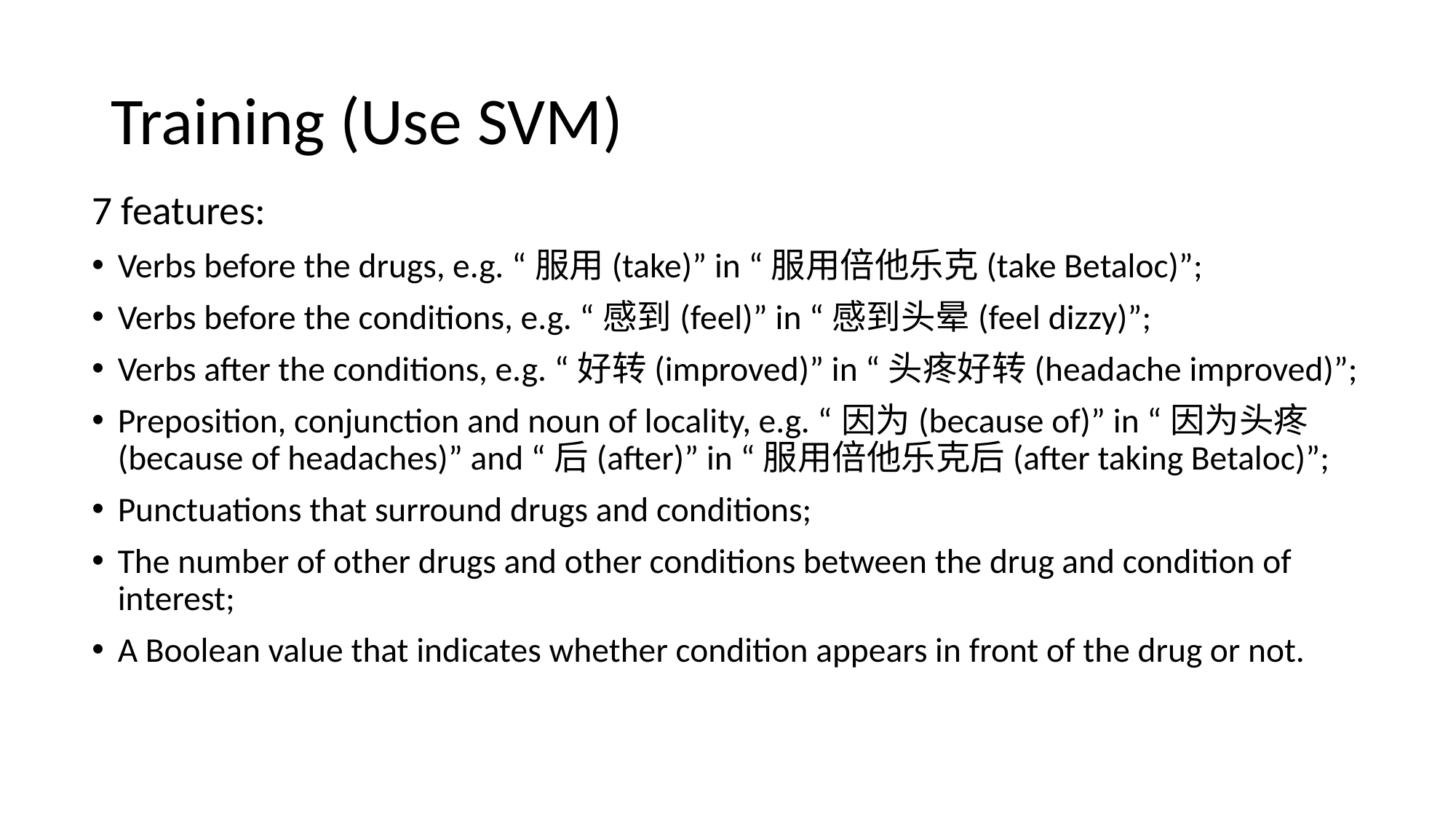

# Training (Use SVM)
7 features:
Verbs before the drugs, e.g. “服用(take)” in “服用倍他乐克(take Betaloc)”;
Verbs before the conditions, e.g. “感到(feel)” in “感到头晕(feel dizzy)”;
Verbs after the conditions, e.g. “好转(improved)” in “头疼好转(headache improved)”;
Preposition, conjunction and noun of locality, e.g. “因为(because of)” in “因为头疼(because of headaches)” and “后(after)” in “服用倍他乐克后(after taking Betaloc)”;
Punctuations that surround drugs and conditions;
The number of other drugs and other conditions between the drug and condition of interest;
A Boolean value that indicates whether condition appears in front of the drug or not.